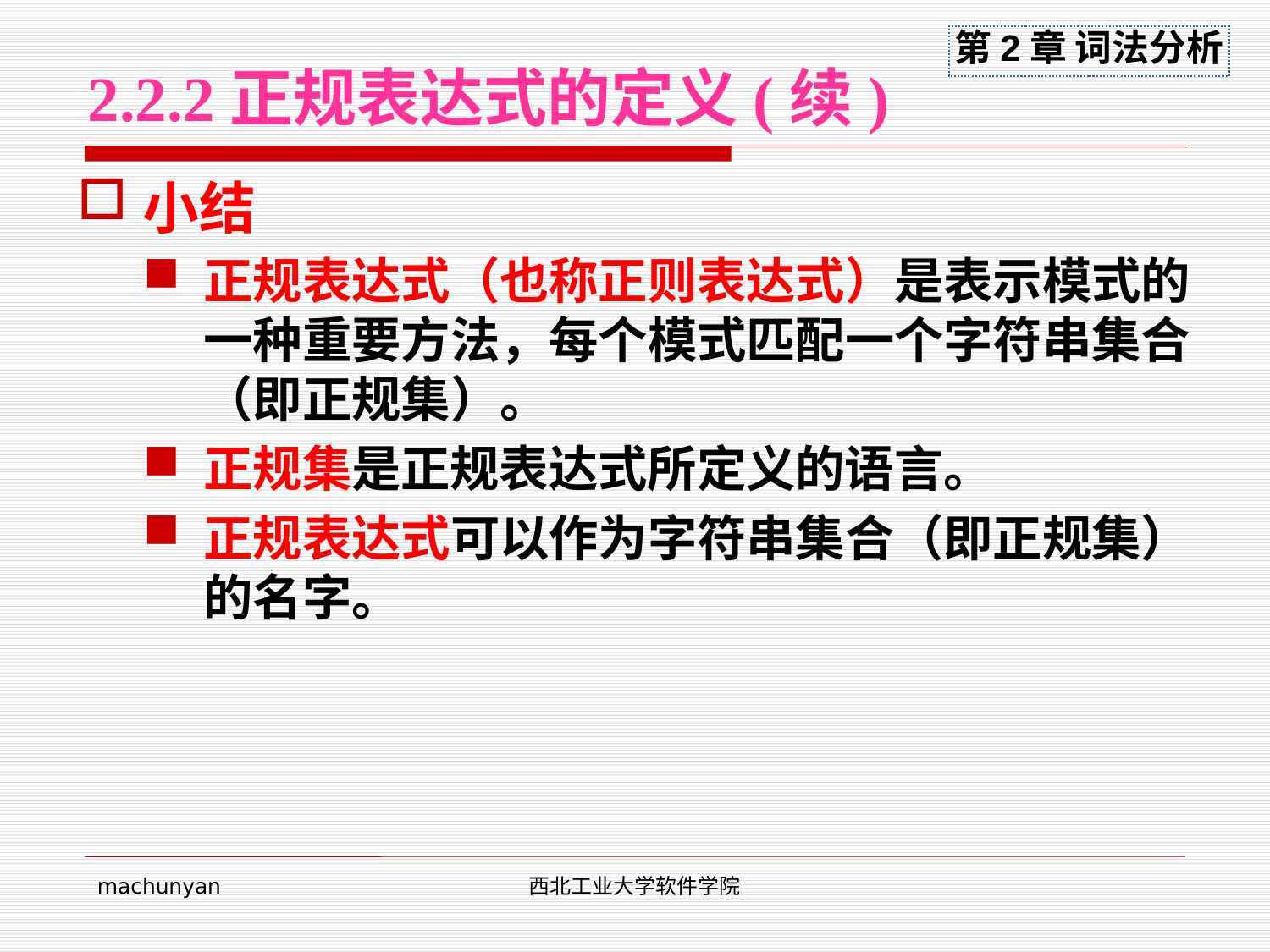

# 2.2.2正规表达式的定义(续)
小结
正规表达式（也称正则表达式）是表示模式的一种重要方法，每个模式匹配一个字符串集合（即正规集）。
正规集是正规表达式所定义的语言。
正规表达式可以作为字符串集合（即正规集）的名字。
machunyan

西北工业大学软件学院
28